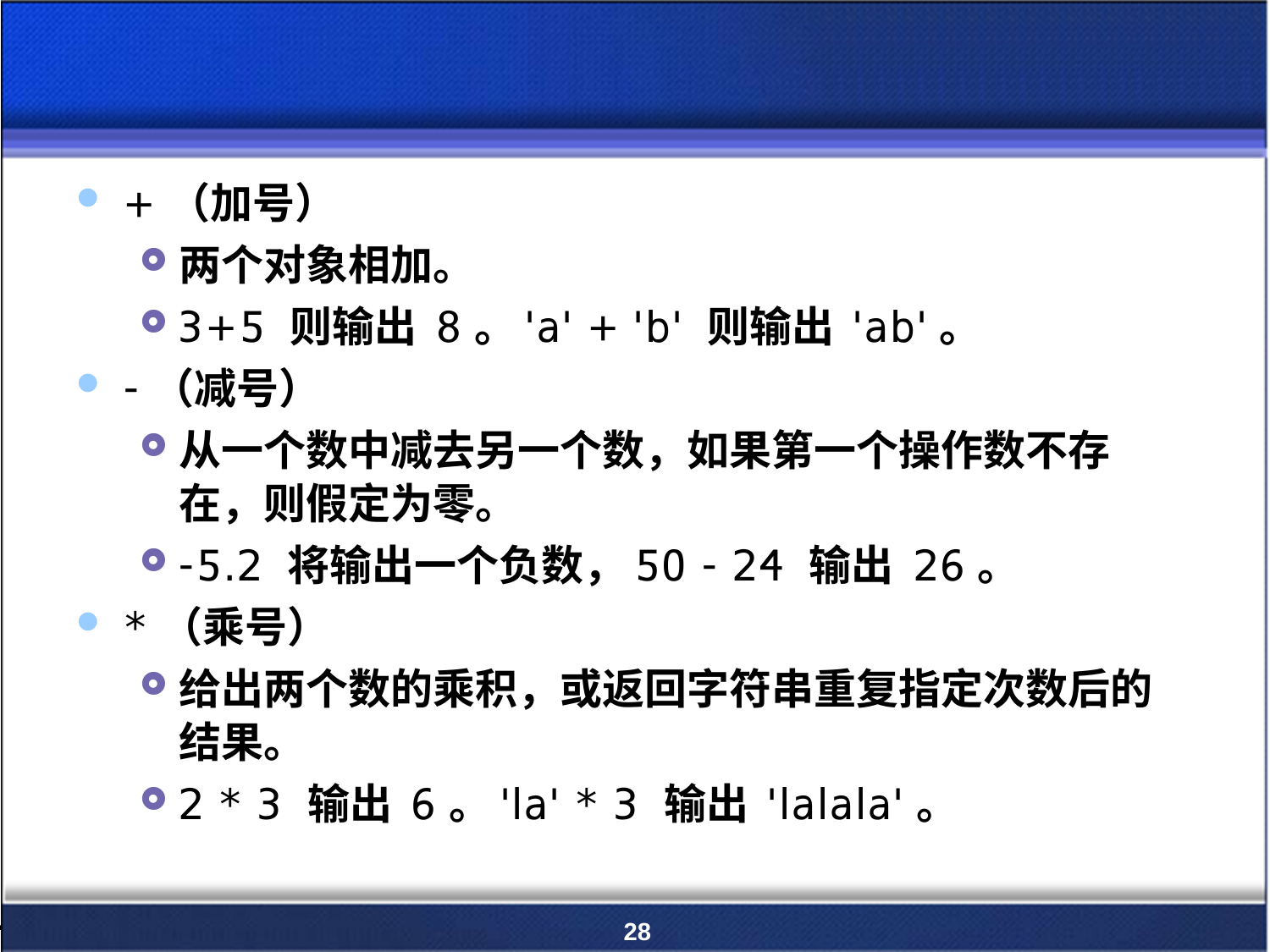

#
+（加号）
两个对象相加。
3+5 则输出 8。'a' + 'b' 则输出 'ab'。
-（减号）
从一个数中减去另一个数，如果第一个操作数不存在，则假定为零。
-5.2 将输出一个负数，50 - 24 输出 26。
*（乘号）
给出两个数的乘积，或返回字符串重复指定次数后的结果。
2 * 3 输出 6。'la' * 3 输出 'lalala'。
28